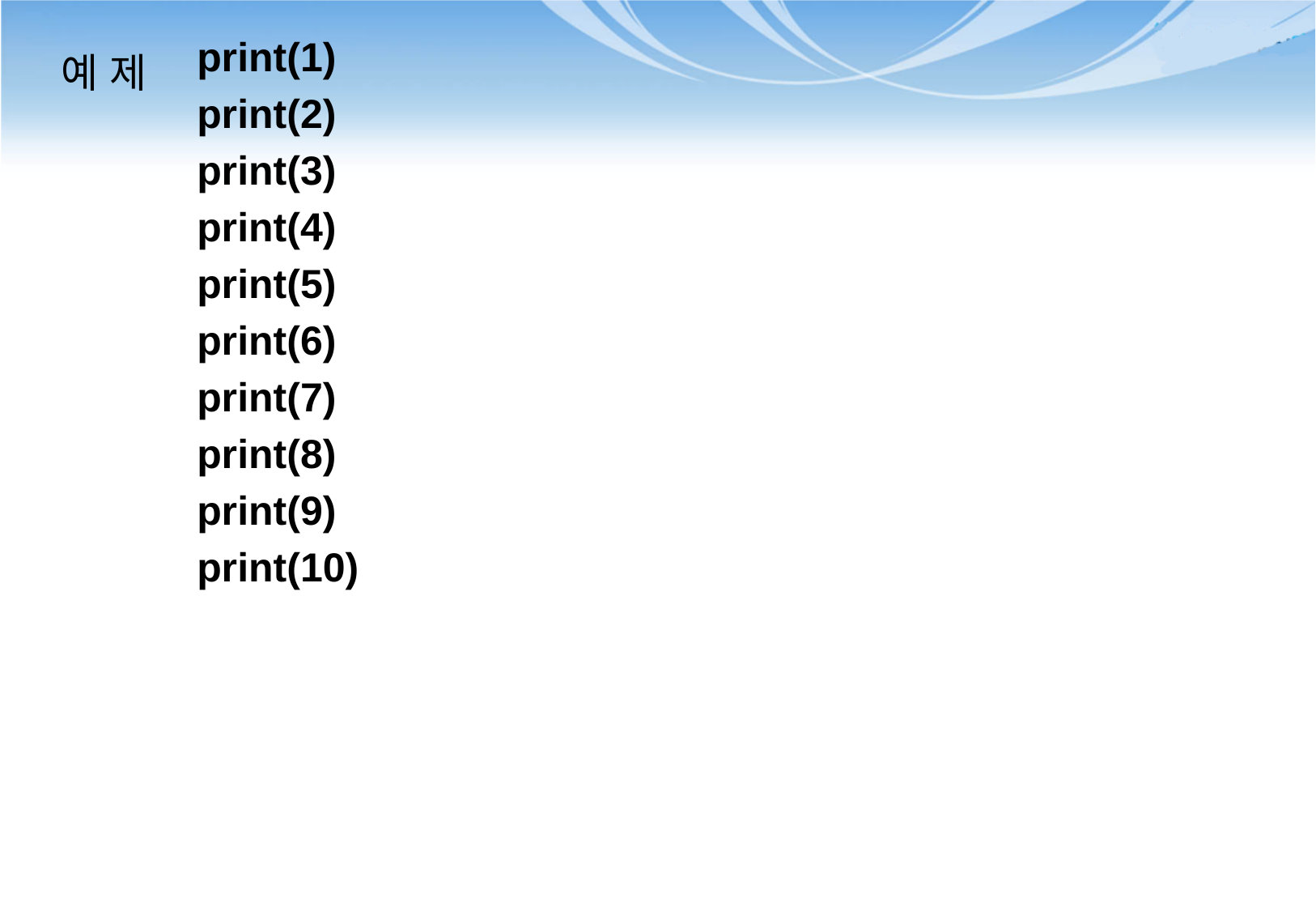

print(1)
print(2)
print(3)
print(4)
print(5)
print(6)
print(7)
print(8)
print(9)
print(10)

# 예 제